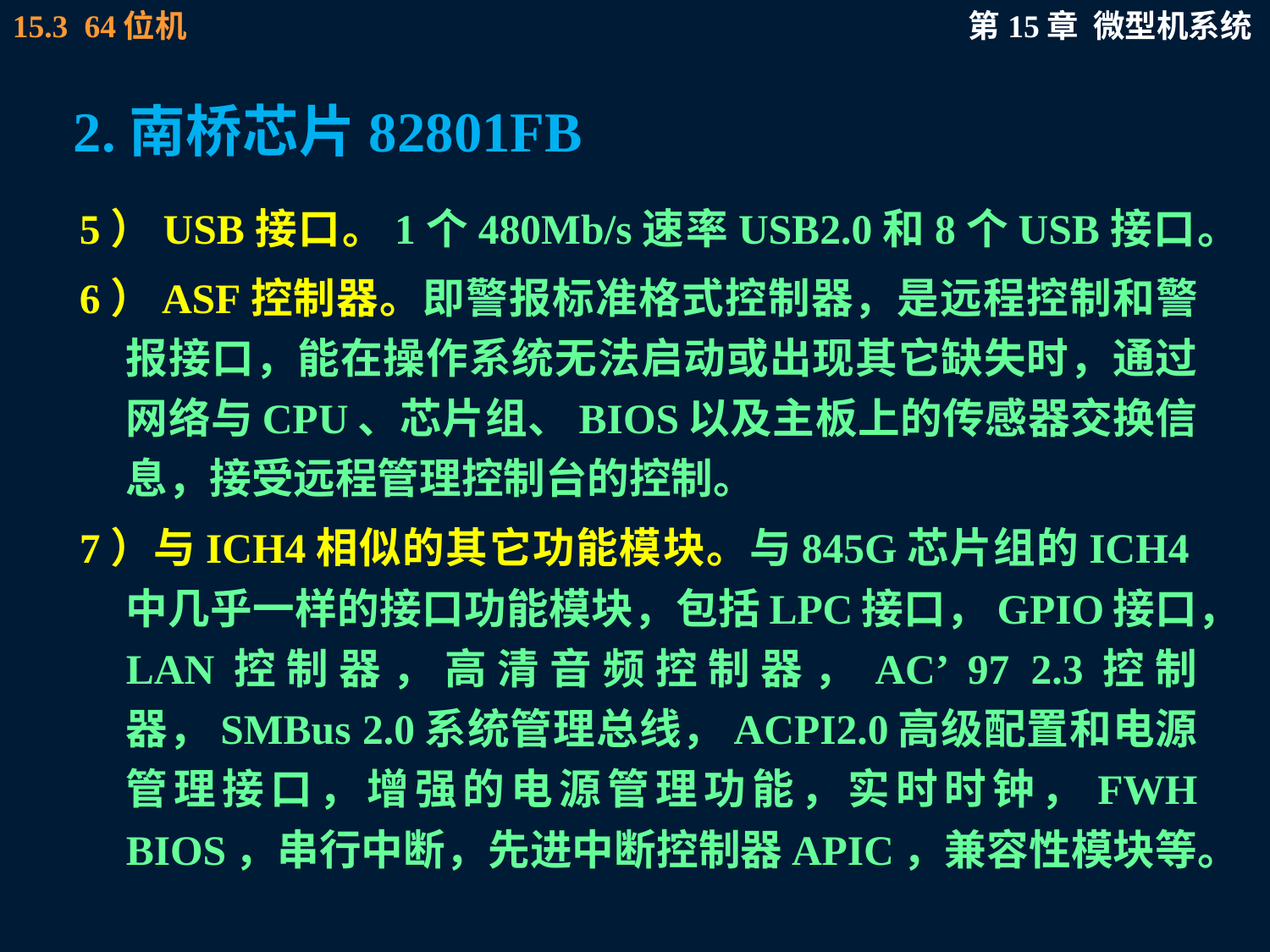

# 2.南桥芯片82801FB
5）USB接口。1个480Mb/s速率USB2.0和8个USB接口。
6）ASF控制器。即警报标准格式控制器，是远程控制和警报接口，能在操作系统无法启动或出现其它缺失时，通过网络与CPU、芯片组、BIOS以及主板上的传感器交换信息，接受远程管理控制台的控制。
7）与ICH4相似的其它功能模块。与845G芯片组的ICH4中几乎一样的接口功能模块，包括LPC接口，GPIO接口，LAN控制器，高清音频控制器，AC’ 97 2.3控制器，SMBus 2.0系统管理总线，ACPI2.0高级配置和电源管理接口，增强的电源管理功能，实时时钟，FWH BIOS，串行中断，先进中断控制器APIC，兼容性模块等。